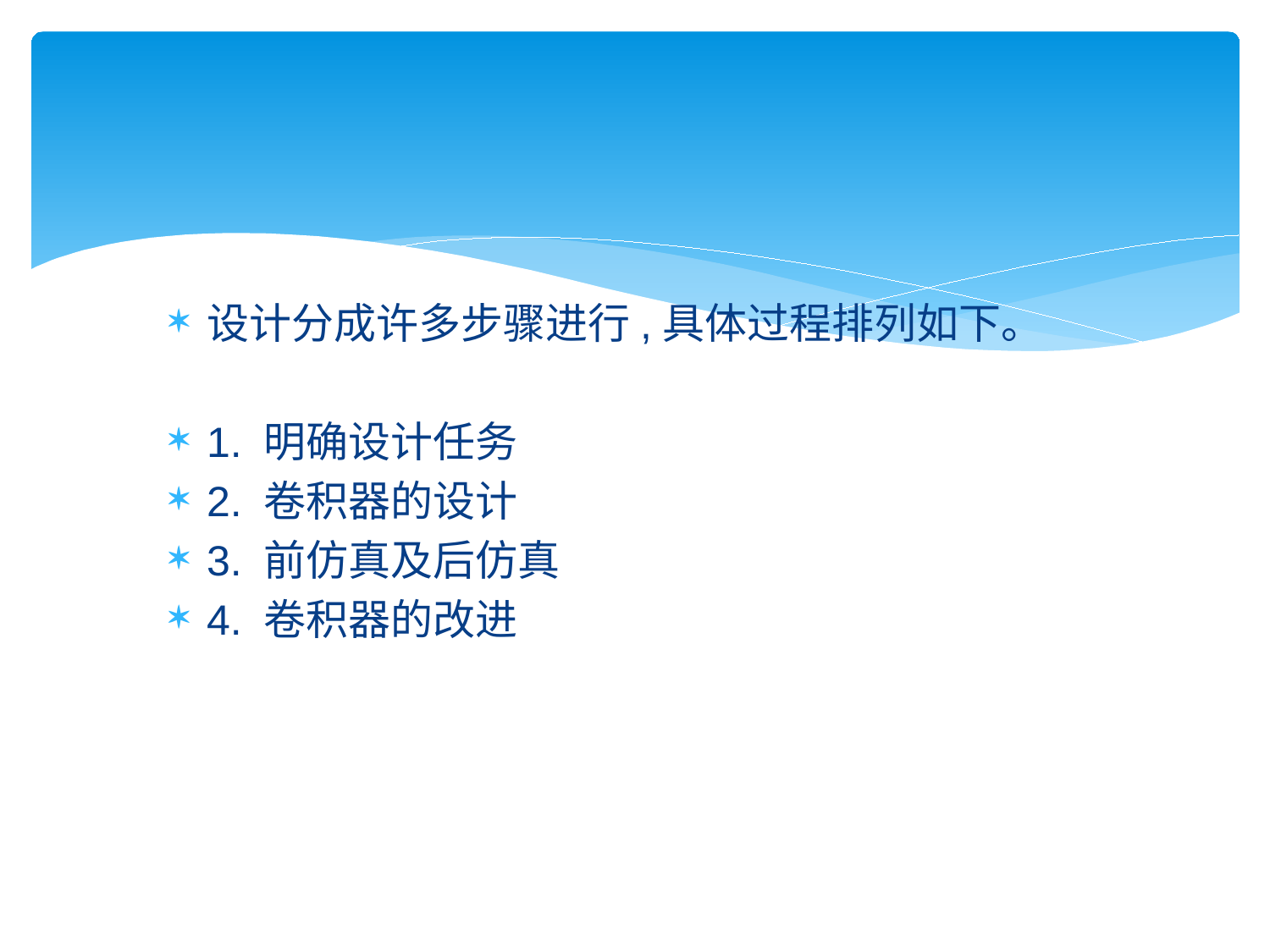

#
设计分成许多步骤进行,具体过程排列如下。

1. 明确设计任务
2. 卷积器的设计
3. 前仿真及后仿真
4. 卷积器的改进